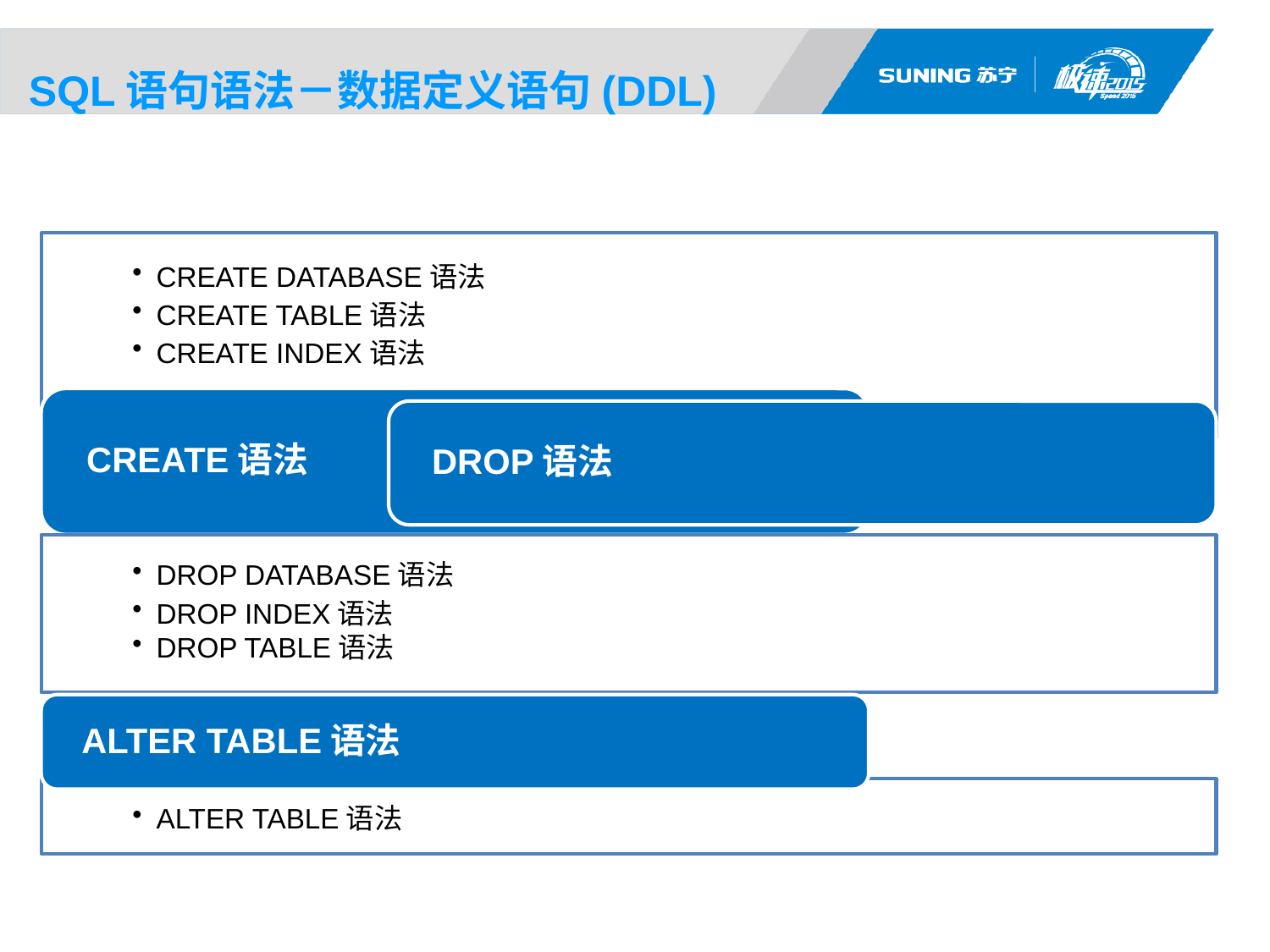

# SQL语句语法－数据定义语句(DDL)
CREATE DATABASE语法
CREATE TABLE语法
CREATE INDEX语法
CREATE语法
DROP DATABASE语法
DROP INDEX语法
DROP TABLE语法
DROP语法
ALTER TABLE语法
ALTER TABLE语法